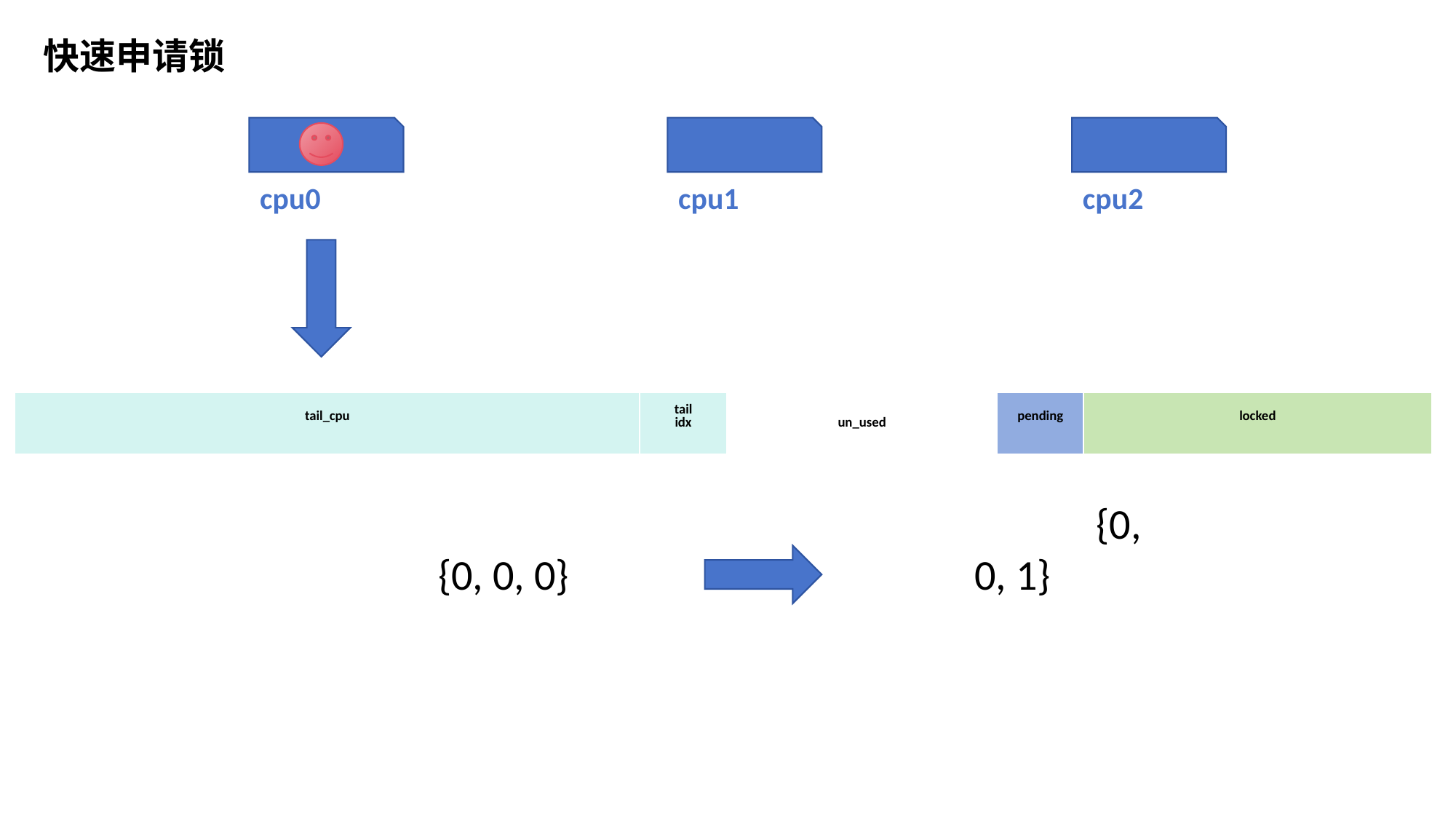

快速申请锁

cpu0
cpu1
cpu2

| tail\_cpu | tail idx | un\_used | pending | locked |
| --- | --- | --- | --- | --- |
                      {0, 0, 0}
                      {0, 0, 1}